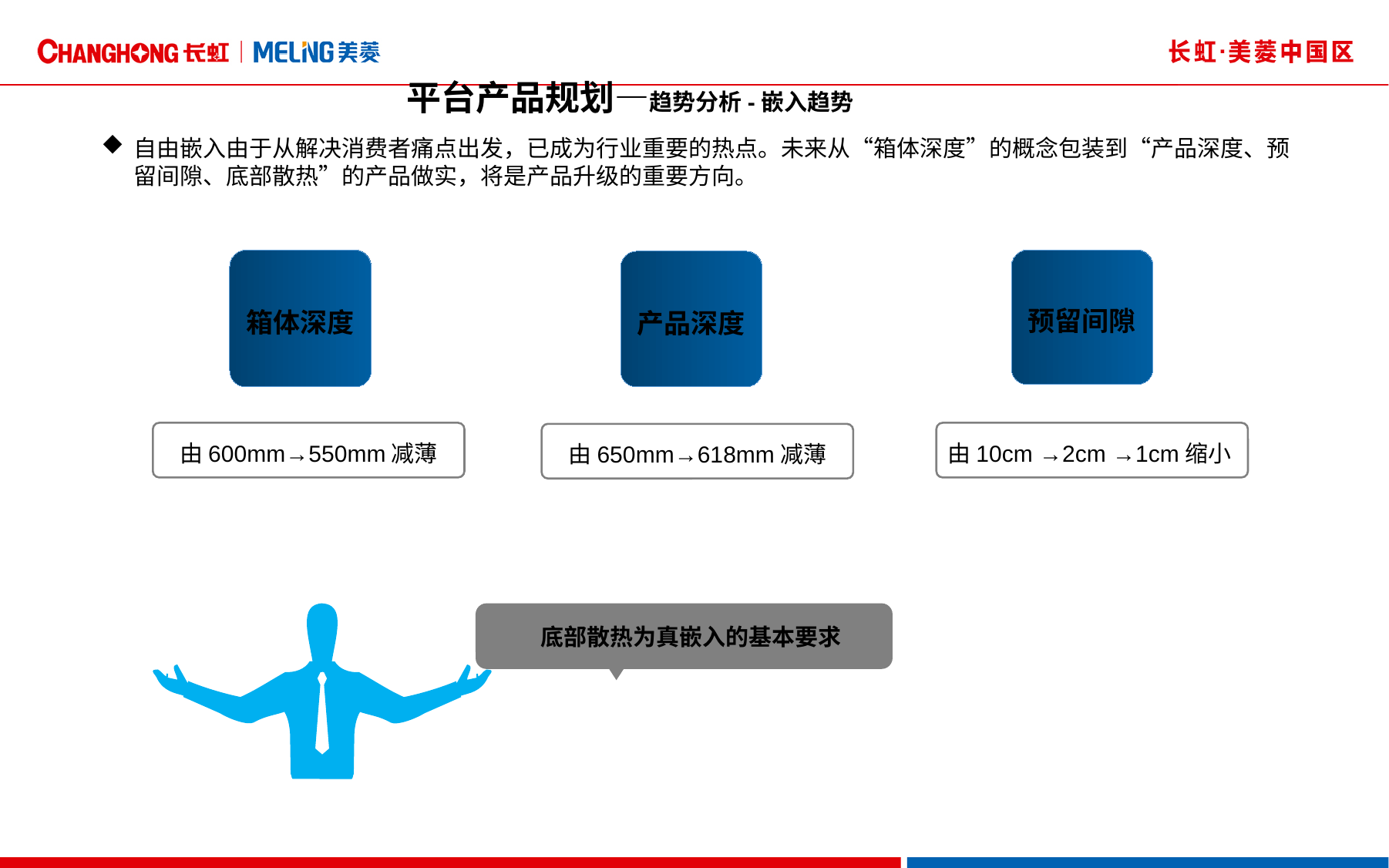

平台产品规划—趋势分析-嵌入趋势
自由嵌入由于从解决消费者痛点出发，已成为行业重要的热点。未来从“箱体深度”的概念包装到“产品深度、预留间隙、底部散热”的产品做实，将是产品升级的重要方向。
箱体深度
预留间隙
产品深度
由600mm→550mm减薄
由10cm →2cm →1cm缩小
由650mm→618mm减薄

底部散热为真嵌入的基本要求